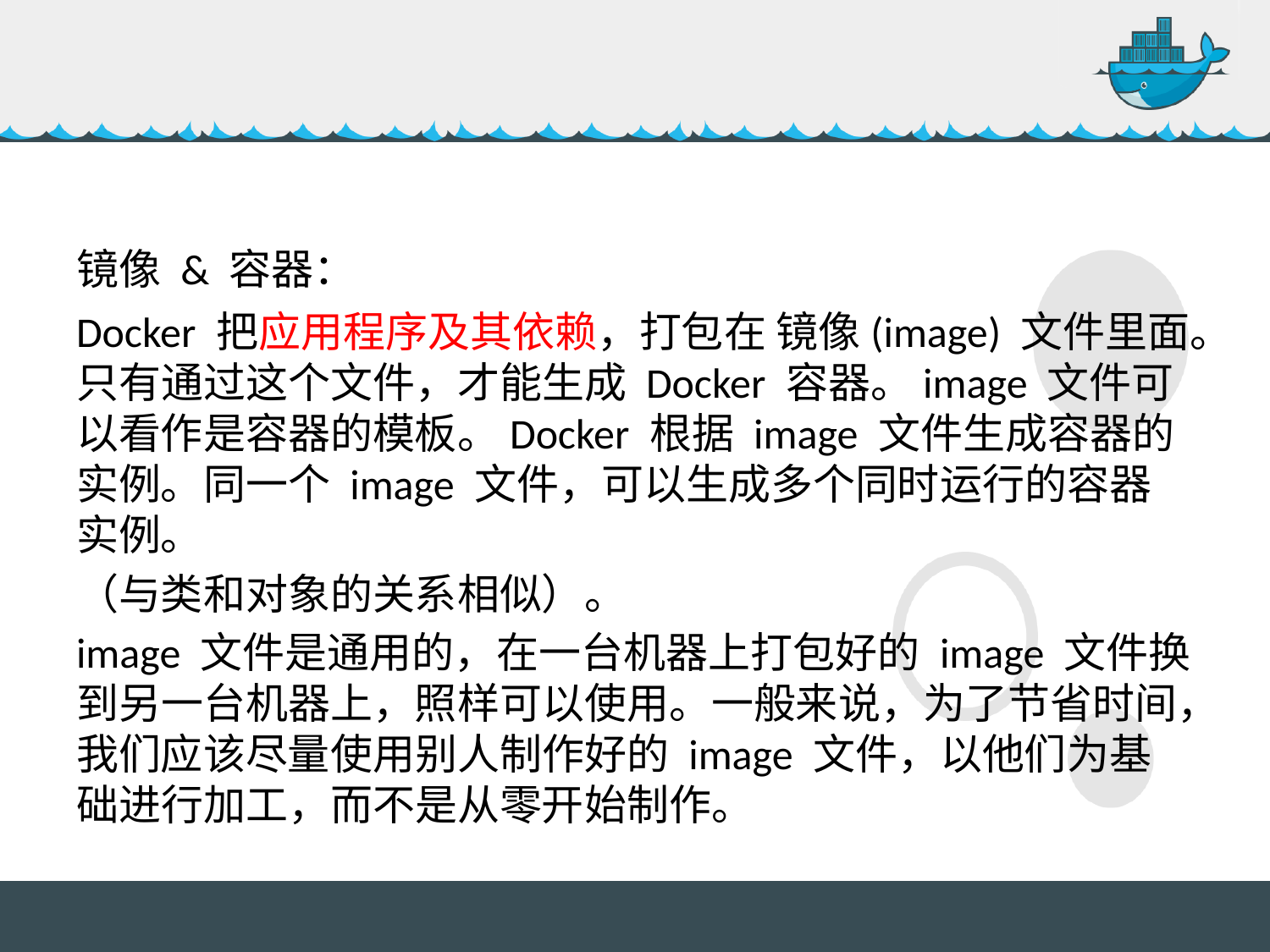

镜像 & 容器：
Docker 把应用程序及其依赖，打包在 镜像(image) 文件里面。只有通过这个文件，才能生成 Docker 容器。image 文件可以看作是容器的模板。Docker 根据 image 文件生成容器的实例。同一个 image 文件，可以生成多个同时运行的容器实例。
（与类和对象的关系相似）。
image 文件是通用的，在一台机器上打包好的 image 文件换到另一台机器上，照样可以使用。一般来说，为了节省时间，我们应该尽量使用别人制作好的 image 文件，以他们为基础进行加工，而不是从零开始制作。